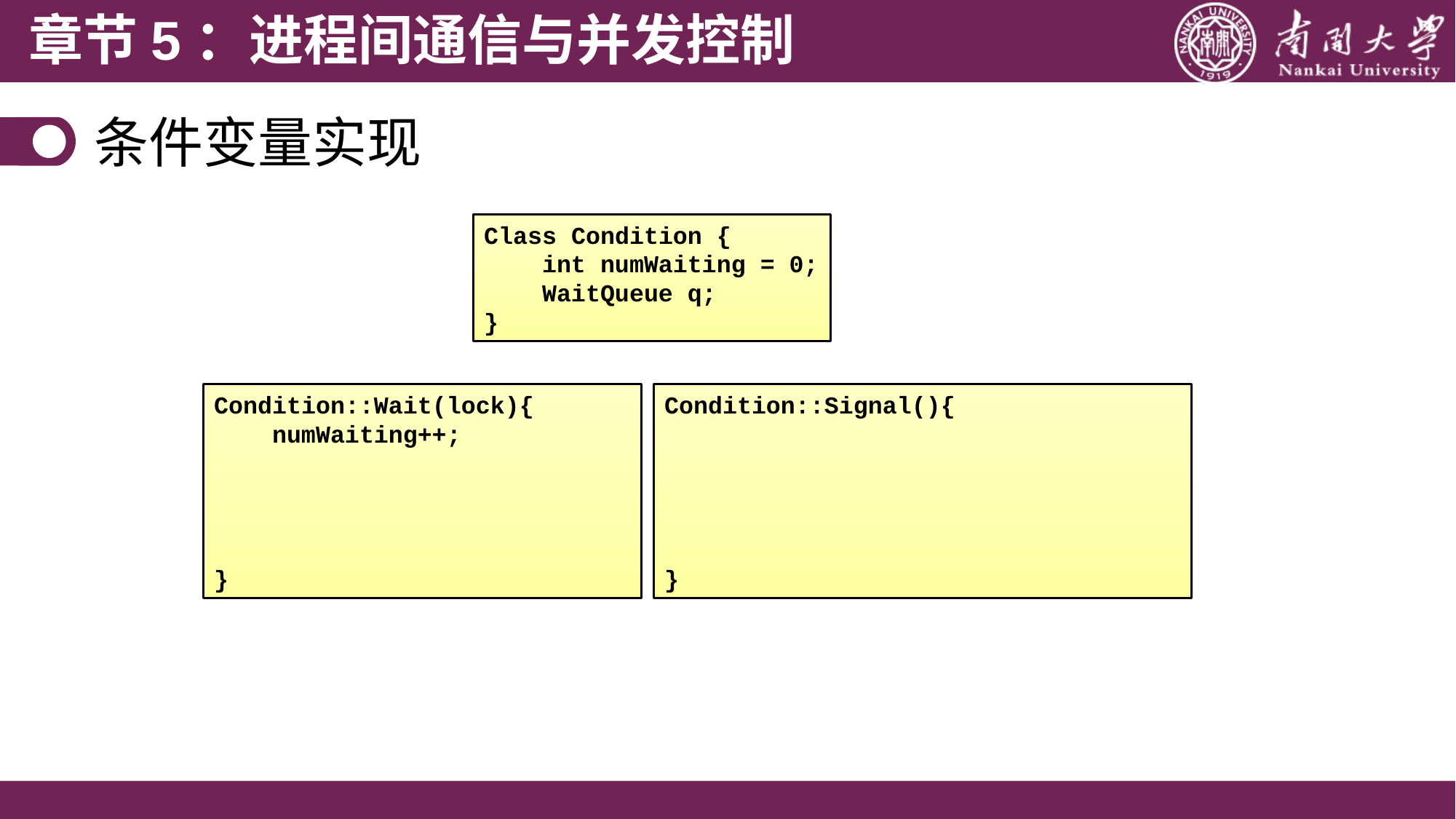

# 条件变量实现
Class Condition {
    int numWaiting = 0;
    WaitQueue q;
}
Condition::Wait(lock){
    numWaiting++;

}
Condition::Signal(){

}